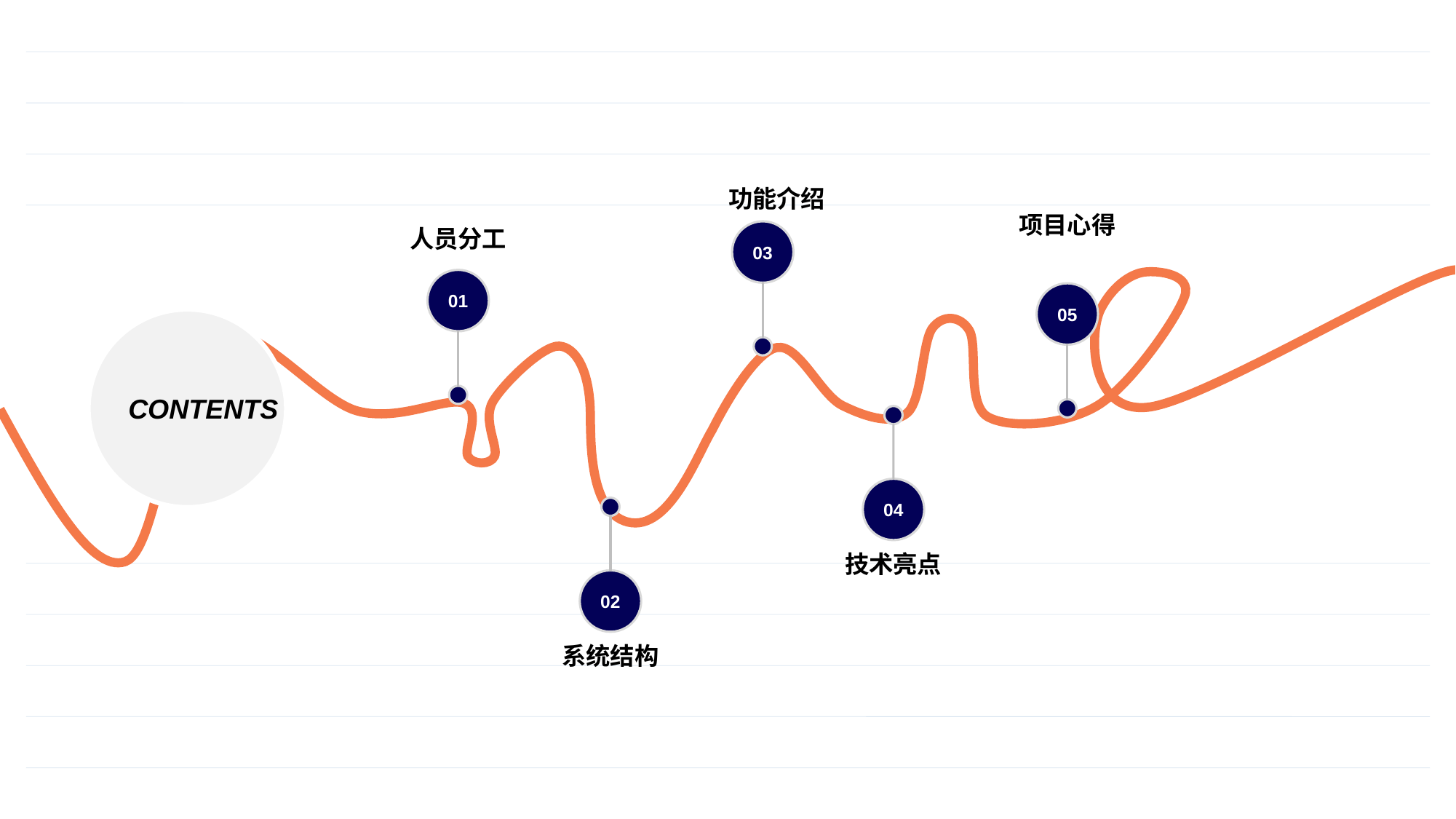

功能介绍
项目心得
人员分工
03

01
05
CONTENTS

04

技术亮点
02
系统结构